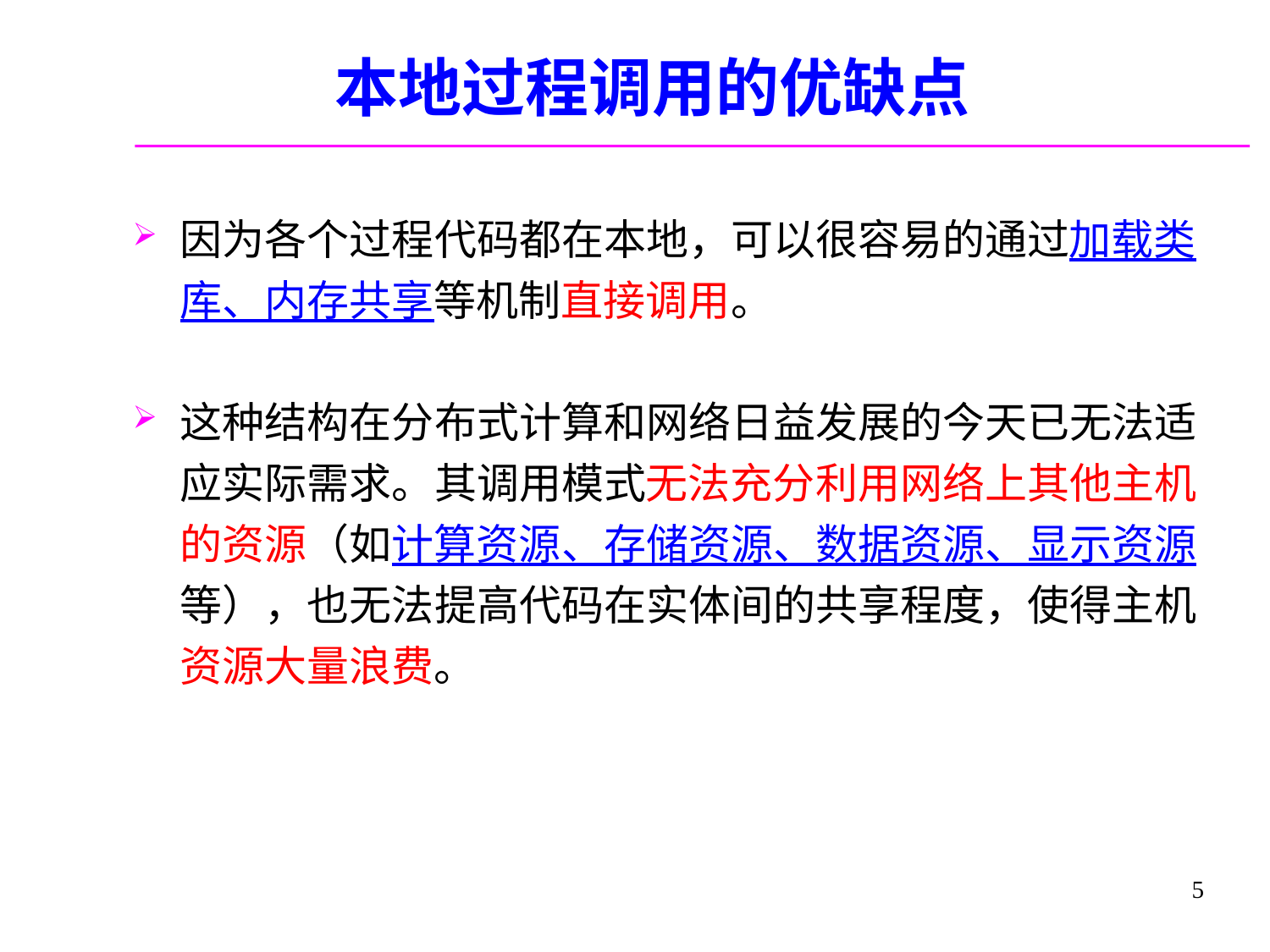

# 本地过程调用的优缺点
因为各个过程代码都在本地，可以很容易的通过加载类库、内存共享等机制直接调用。

这种结构在分布式计算和网络日益发展的今天已无法适应实际需求。其调用模式无法充分利用网络上其他主机的资源（如计算资源、存储资源、数据资源、显示资源等），也无法提高代码在实体间的共享程度，使得主机资源大量浪费。
5